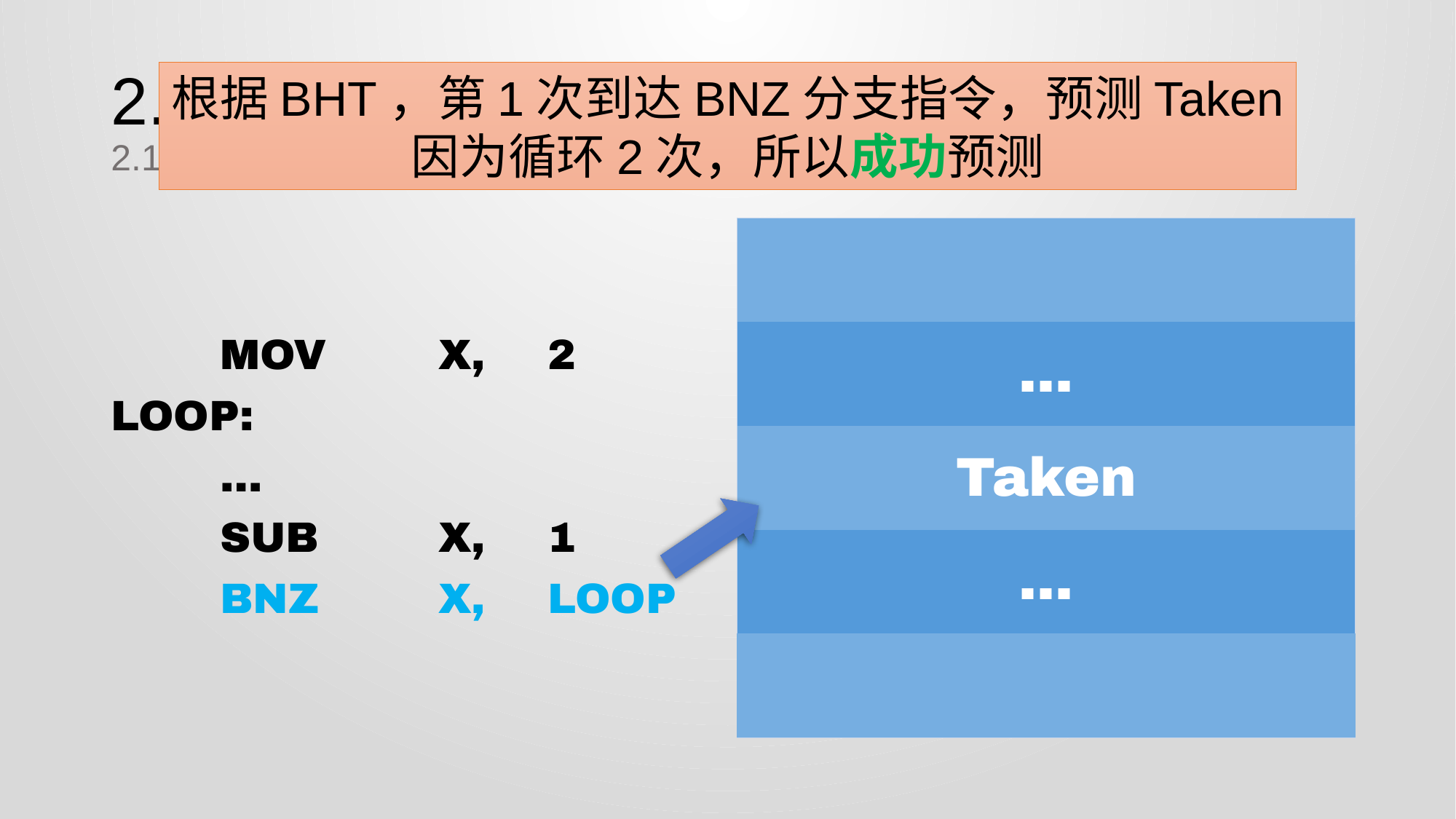

# 2.	分支预测 2.1.	简介		2.1.5.	分支历史表（BHT，Branch History Table）
根据BHT，第1次到达BNZ分支指令，预测Taken
因为循环2次，所以成功预测
	MOV		X,	2
LOOP:
	…
	SUB		X,	1
	BNZ		X,	LOOP
|  |
| --- |
| … |
| Taken |
| … |
|  |